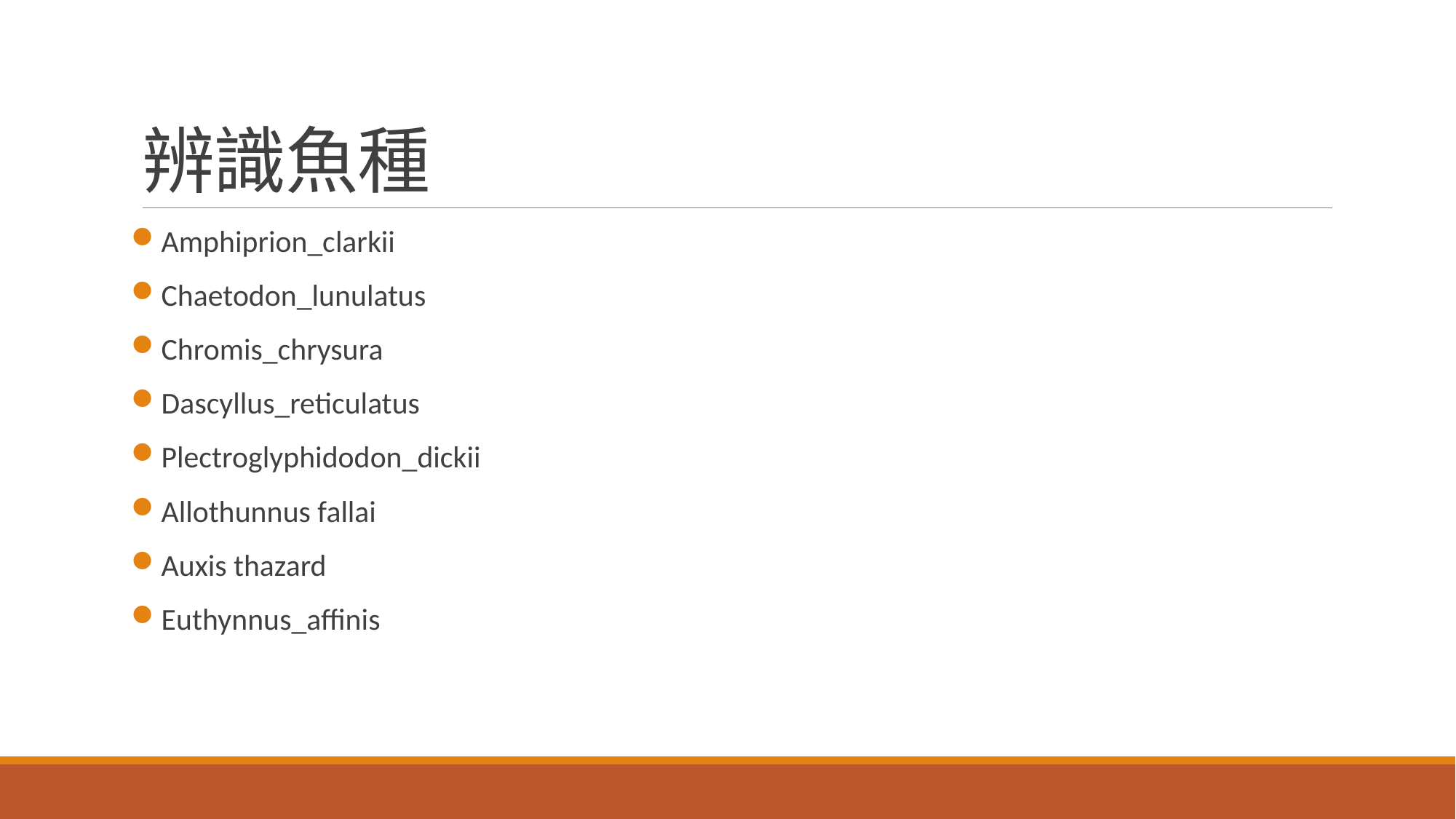

# 辨識魚種
Amphiprion_clarkii
Chaetodon_lunulatus
Chromis_chrysura
Dascyllus_reticulatus
Plectroglyphidodon_dickii
Allothunnus fallai
Auxis thazard
Euthynnus_affinis